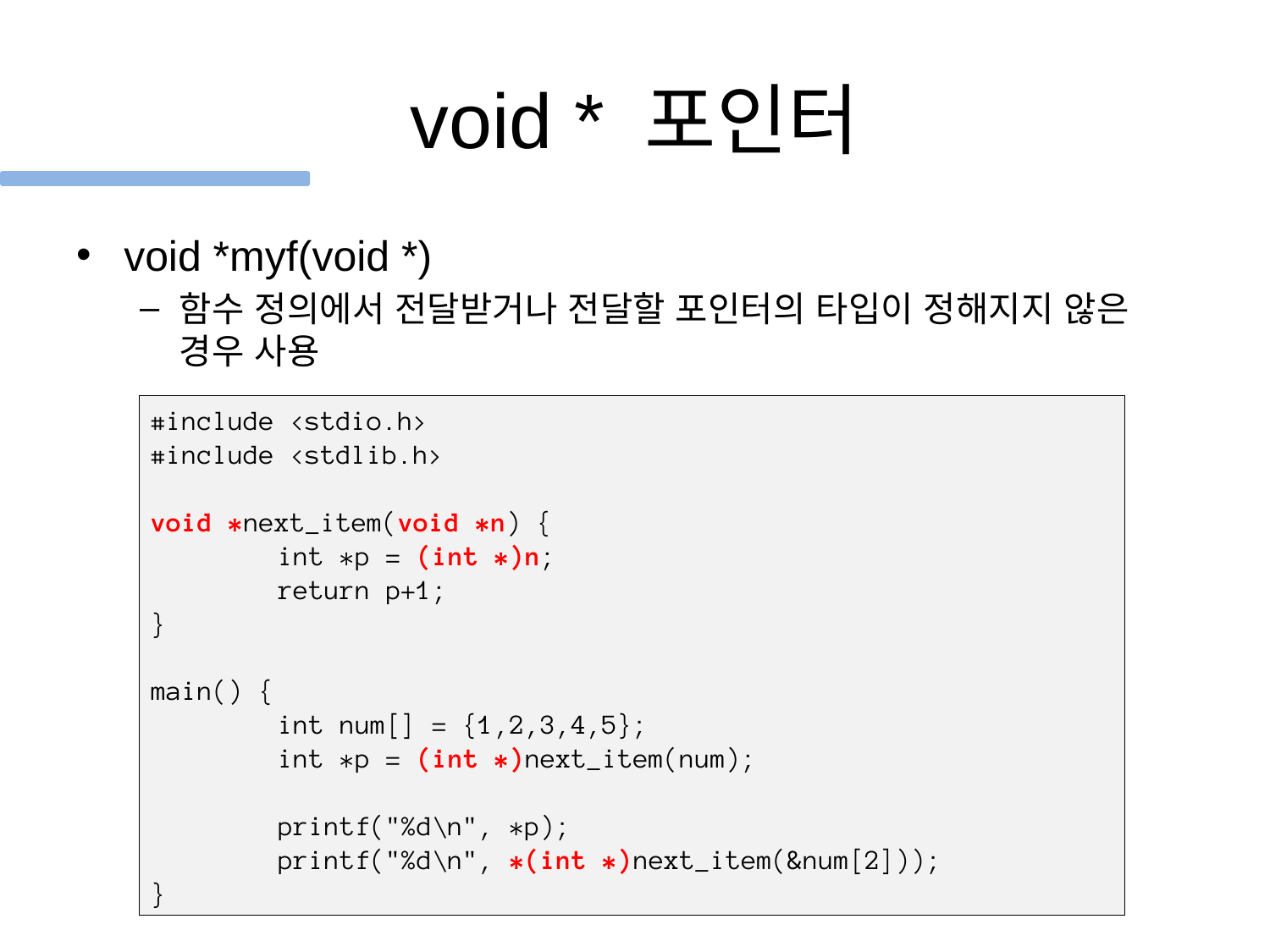

# void * 포인터

void *myf(void *)
함수 정의에서 전달받거나 전달할 포인터의 타입이 정해지지 않은 경우 사용
#include <stdio.h>
#include <stdlib.h>

void *next_item(void *n) {
	int *p = (int *)n;
	return p+1;
}

main() {
	int num[] = {1,2,3,4,5};
	int *p = (int *)next_item(num);

	printf("%d\n", *p);
	printf("%d\n", *(int *)next_item(&num[2]));
}